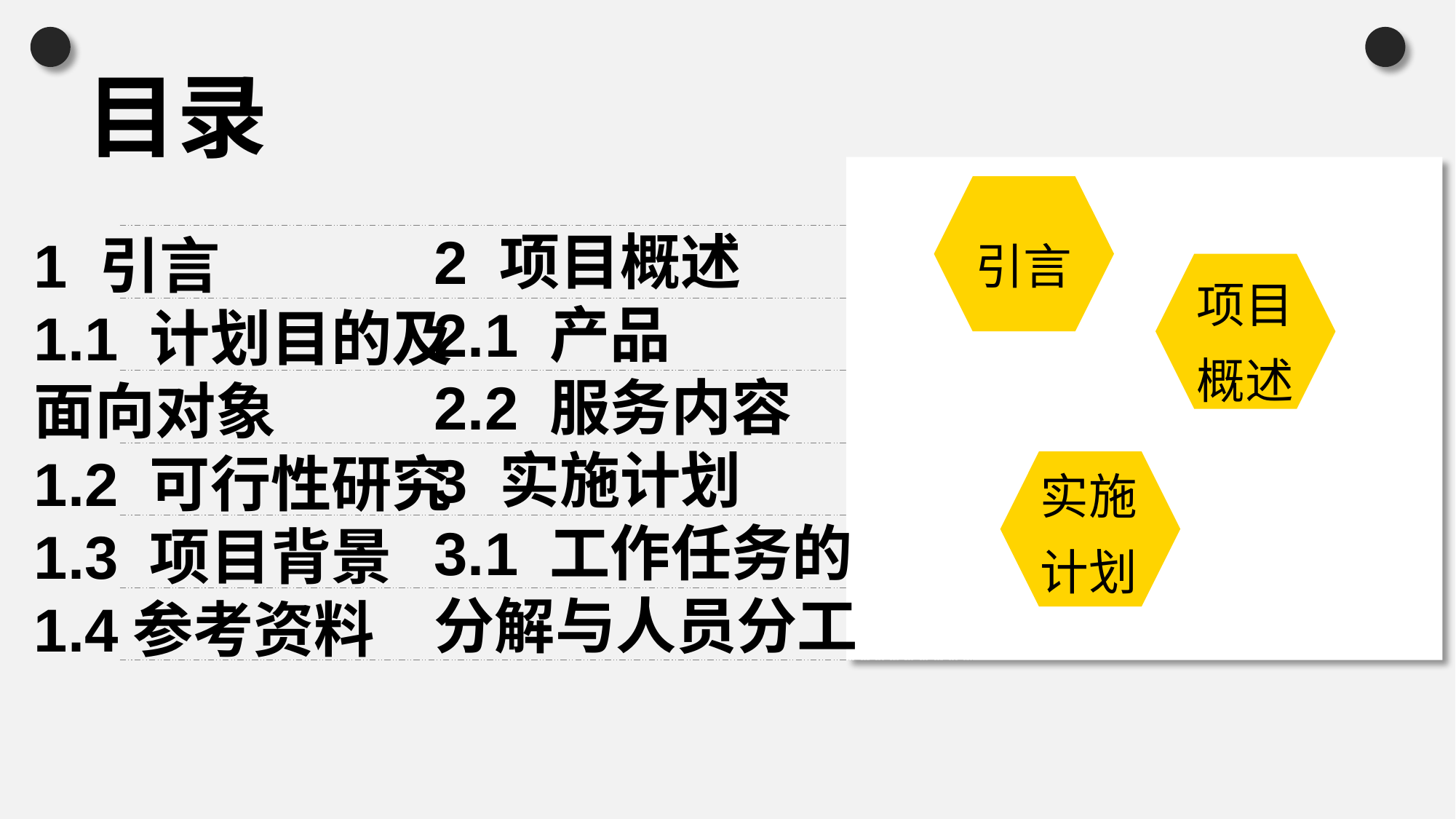

目录

引言
2 项目概述
2.1 产品
2.2 服务内容
3 实施计划
3.1 工作任务的分解与人员分工

1 引言
1.1 计划目的及面向对象
1.2 可行性研究
1.3 项目背景
1.4参考资料
项目概述

实施计划